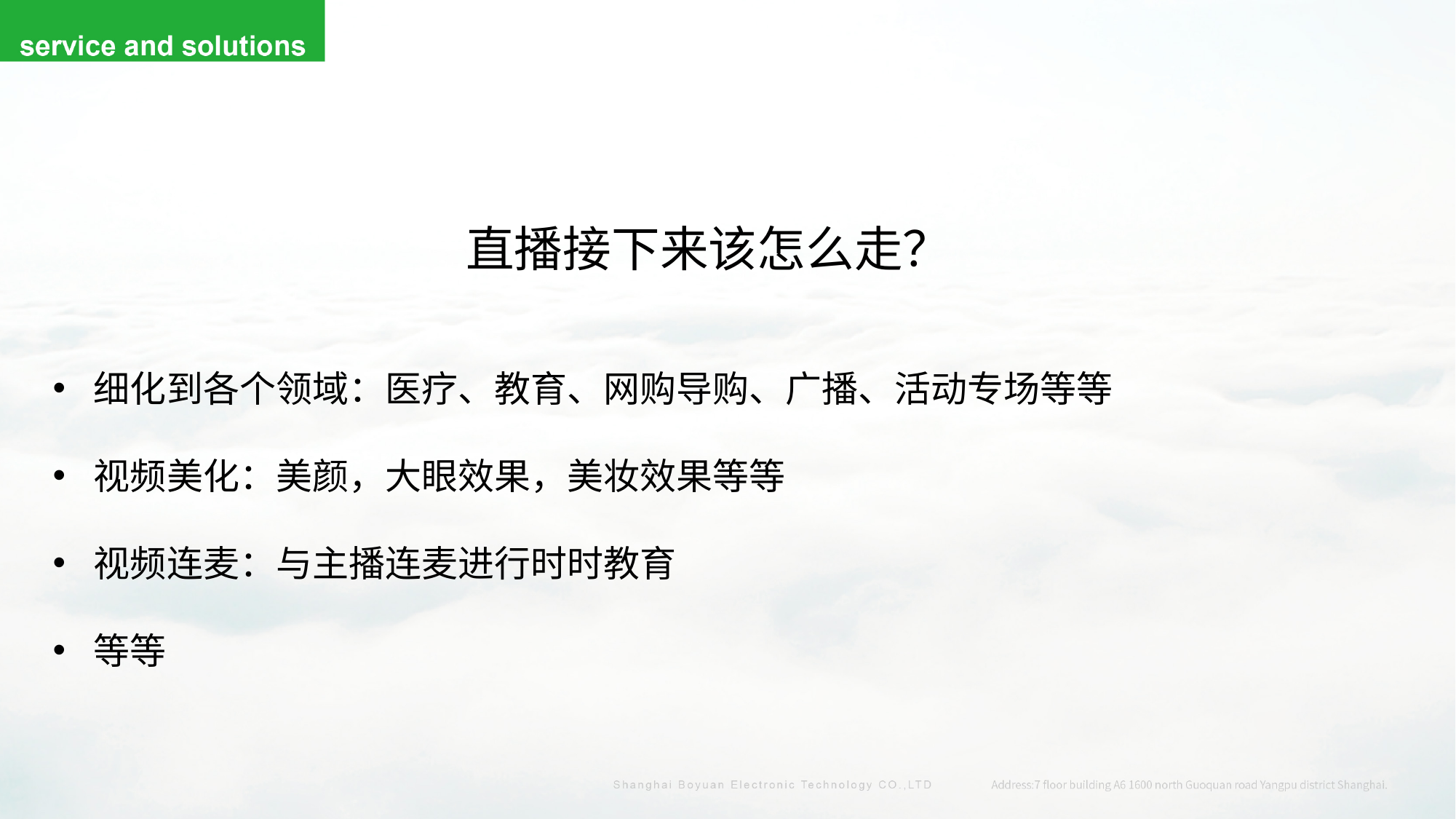

直播接下来该怎么走？
细化到各个领域：医疗、教育、网购导购、广播、活动专场等等
视频美化：美颜，大眼效果，美妆效果等等
视频连麦：与主播连麦进行时时教育
等等